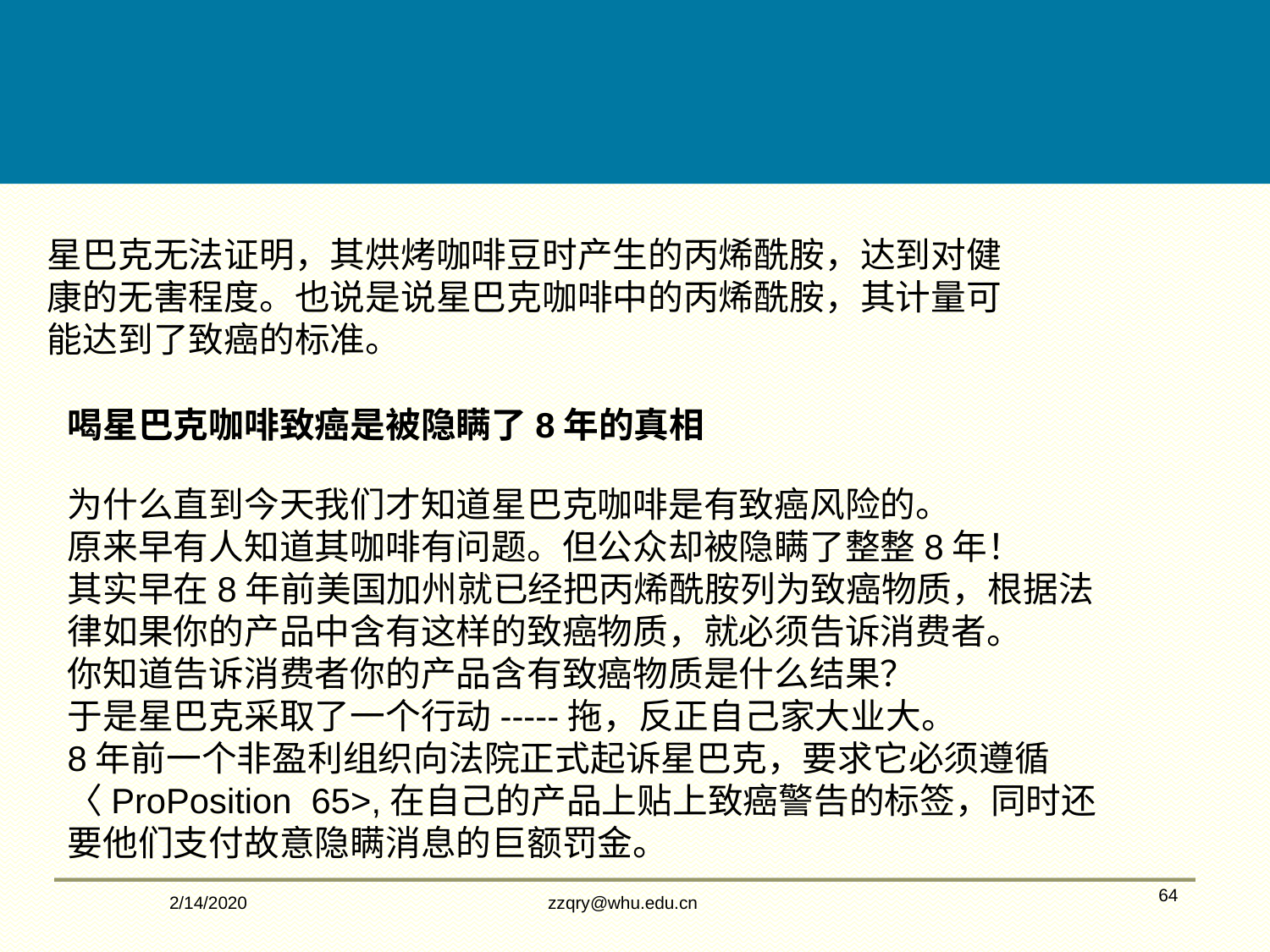

星巴克无法证明，其烘烤咖啡豆时产生的丙烯酰胺，达到对健康的无害程度。也说是说星巴克咖啡中的丙烯酰胺，其计量可能达到了致癌的标准。
喝星巴克咖啡致癌是被隐瞒了8年的真相
为什么直到今天我们才知道星巴克咖啡是有致癌风险的。
原来早有人知道其咖啡有问题。但公众却被隐瞒了整整8年！
其实早在8年前美国加州就已经把丙烯酰胺列为致癌物质，根据法律如果你的产品中含有这样的致癌物质，就必须告诉消费者。
你知道告诉消费者你的产品含有致癌物质是什么结果？
于是星巴克采取了一个行动-----拖，反正自己家大业大。
8年前一个非盈利组织向法院正式起诉星巴克，要求它必须遵循〈ProPosition  65>,在自己的产品上贴上致癌警告的标签，同时还要他们支付故意隐瞒消息的巨额罚金。
2/14/2020
zzqry@whu.edu.cn
64